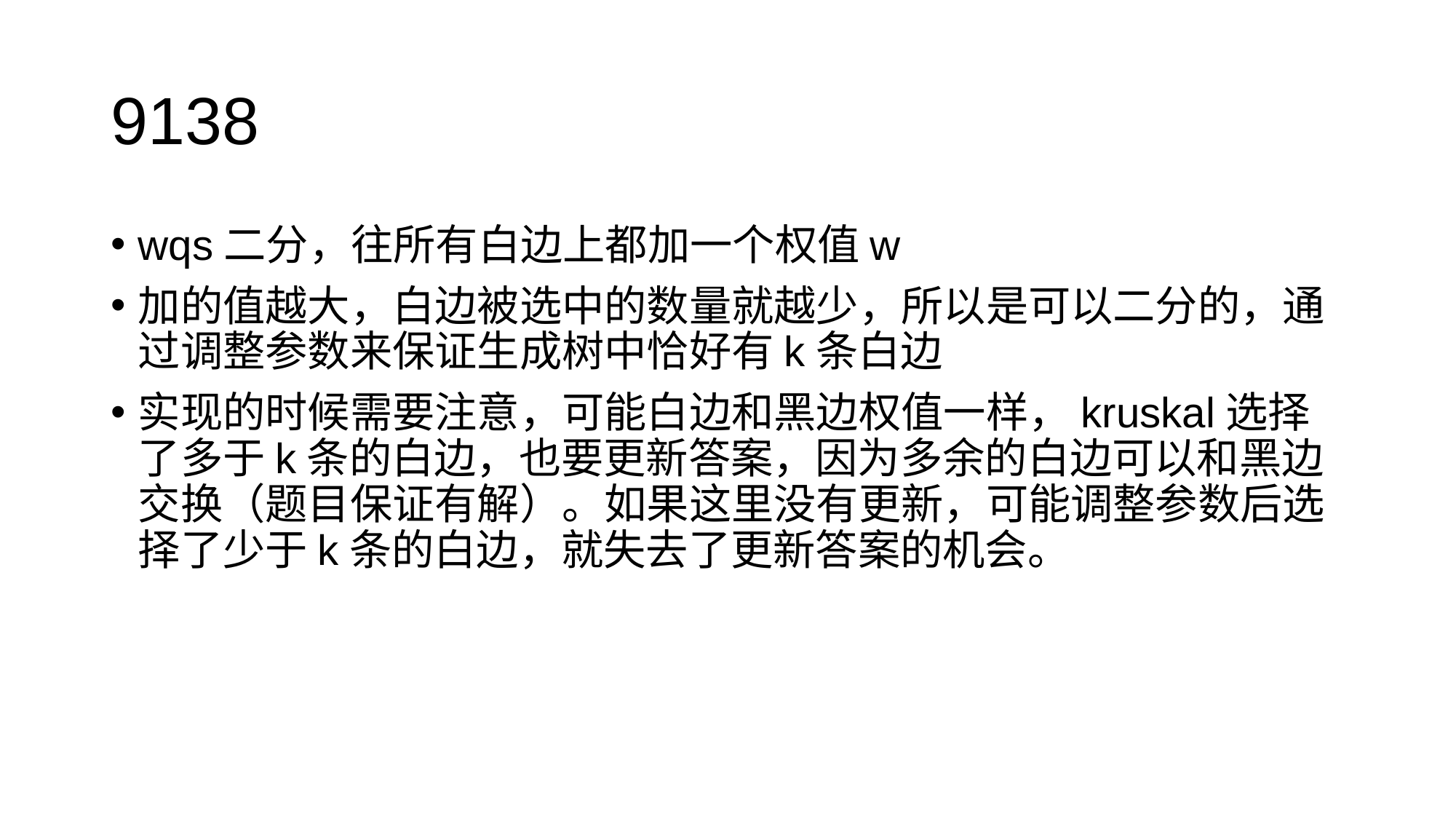

# 9138
wqs二分，往所有白边上都加一个权值w
加的值越大，白边被选中的数量就越少，所以是可以二分的，通过调整参数来保证生成树中恰好有k条白边
实现的时候需要注意，可能白边和黑边权值一样，kruskal选择了多于k条的白边，也要更新答案，因为多余的白边可以和黑边交换（题目保证有解）。如果这里没有更新，可能调整参数后选择了少于k条的白边，就失去了更新答案的机会。